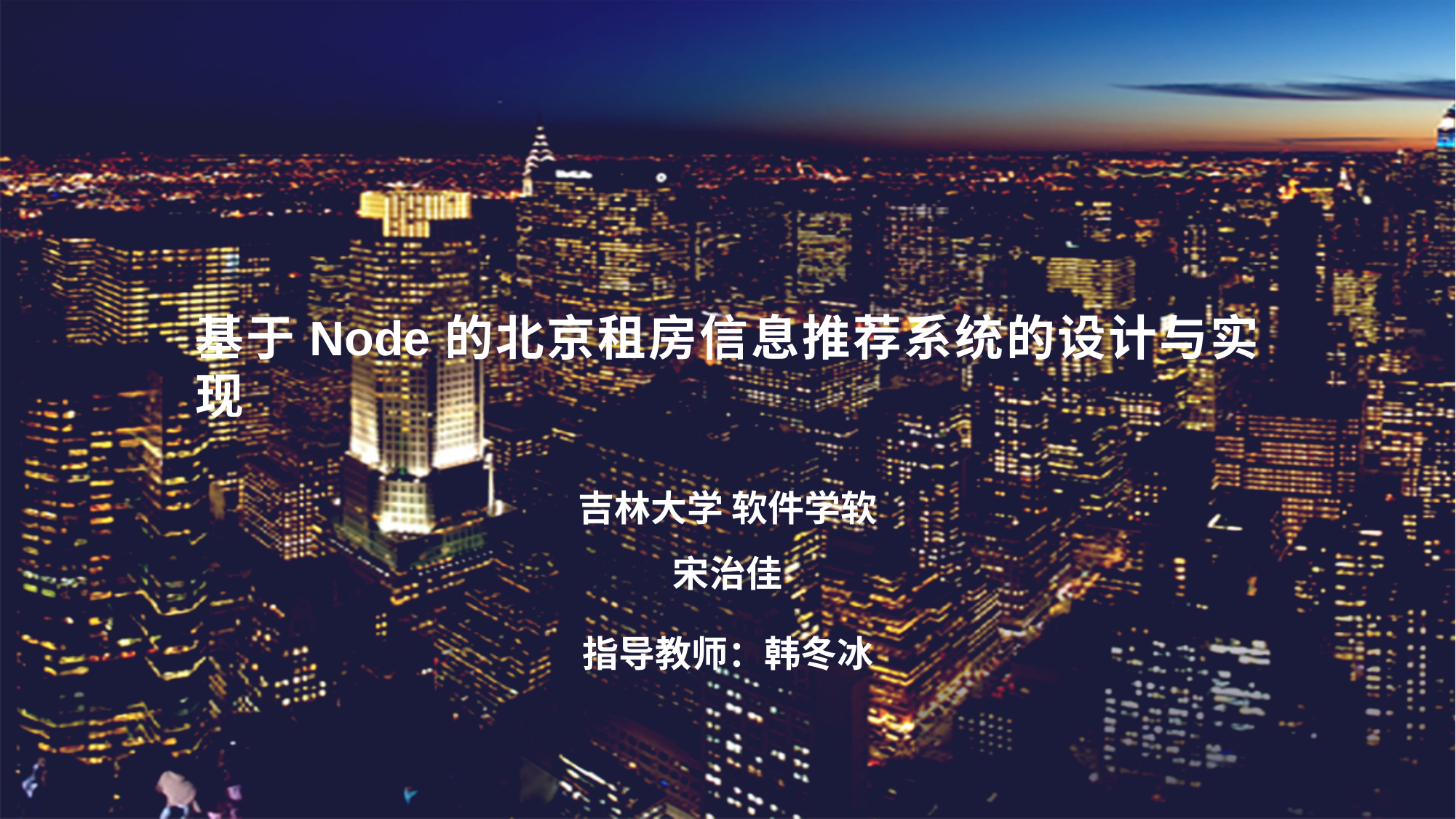

基于Node的北京租房信息推荐系统的设计与实现
吉林大学 软件学软
宋治佳
指导教师：韩冬冰